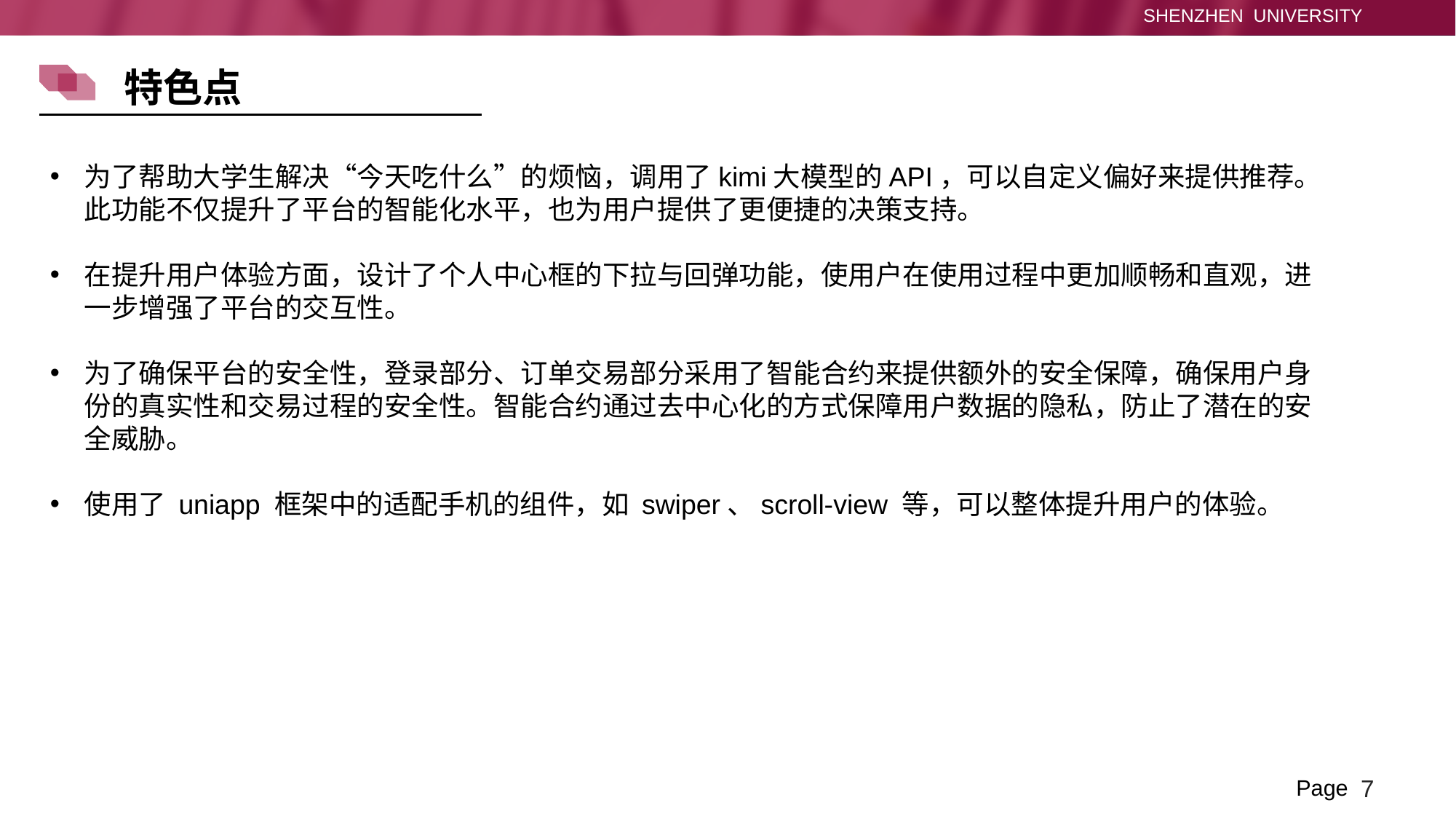

特色点
为了帮助大学生解决“今天吃什么”的烦恼，调用了kimi大模型的API，可以自定义偏好来提供推荐。此功能不仅提升了平台的智能化水平，也为用户提供了更便捷的决策支持。

在提升用户体验方面，设计了个人中心框的下拉与回弹功能，使用户在使用过程中更加顺畅和直观，进一步增强了平台的交互性。

为了确保平台的安全性，登录部分、订单交易部分采用了智能合约来提供额外的安全保障，确保用户身份的真实性和交易过程的安全性。智能合约通过去中心化的方式保障用户数据的隐私，防止了潜在的安全威胁。

使用了 uniapp 框架中的适配手机的组件，如 swiper、scroll-view 等，可以整体提升用户的体验。
7